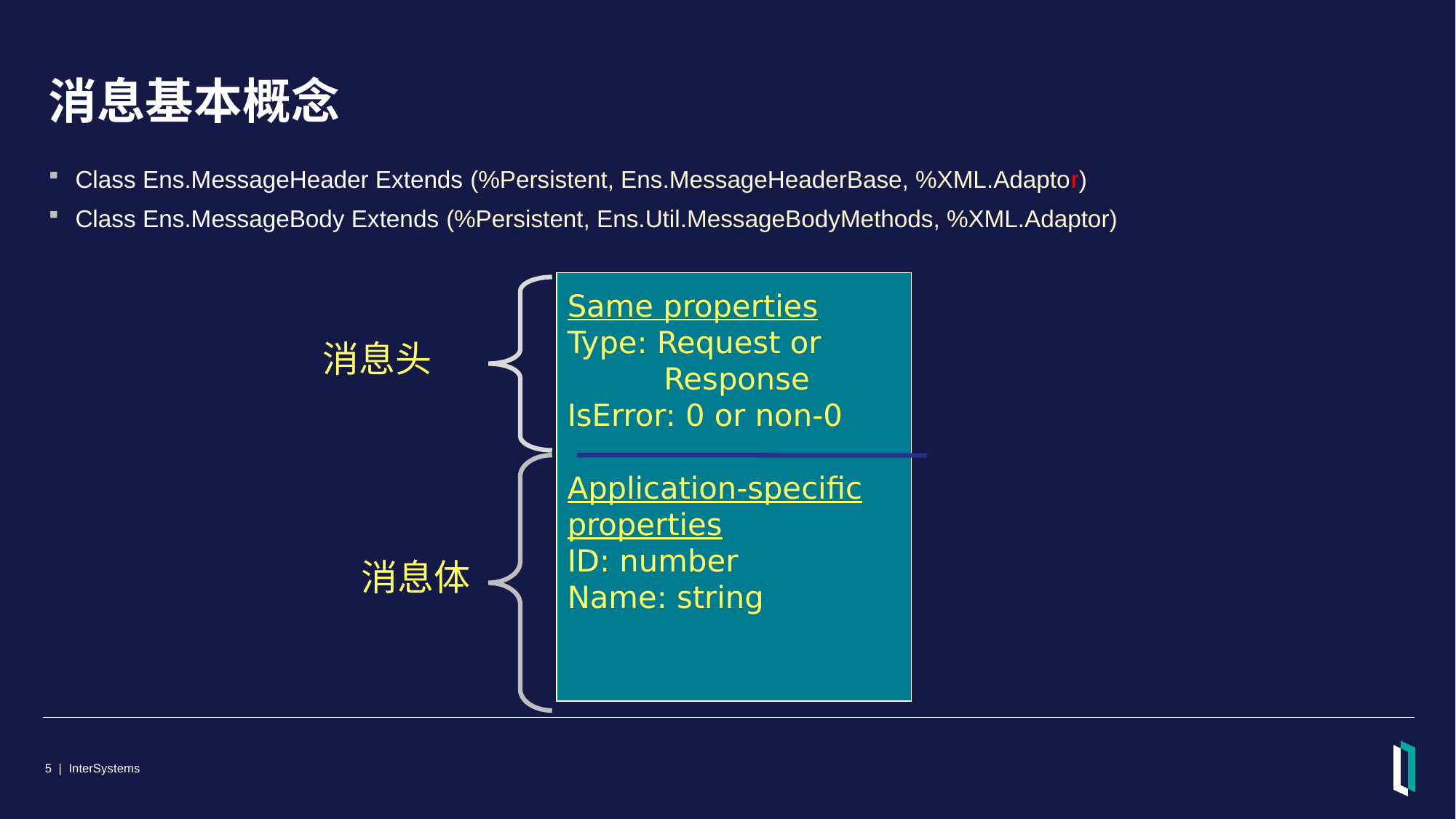

# 消息基本概念
Class Ens.MessageHeader Extends (%Persistent, Ens.MessageHeaderBase, %XML.Adaptor)
Class Ens.MessageBody Extends (%Persistent, Ens.Util.MessageBodyMethods, %XML.Adaptor)
Same properties
Type: Request or
          Response
IsError: 0 or non-0

Application-specific
properties
ID: number
Name: string

消息头

消息体